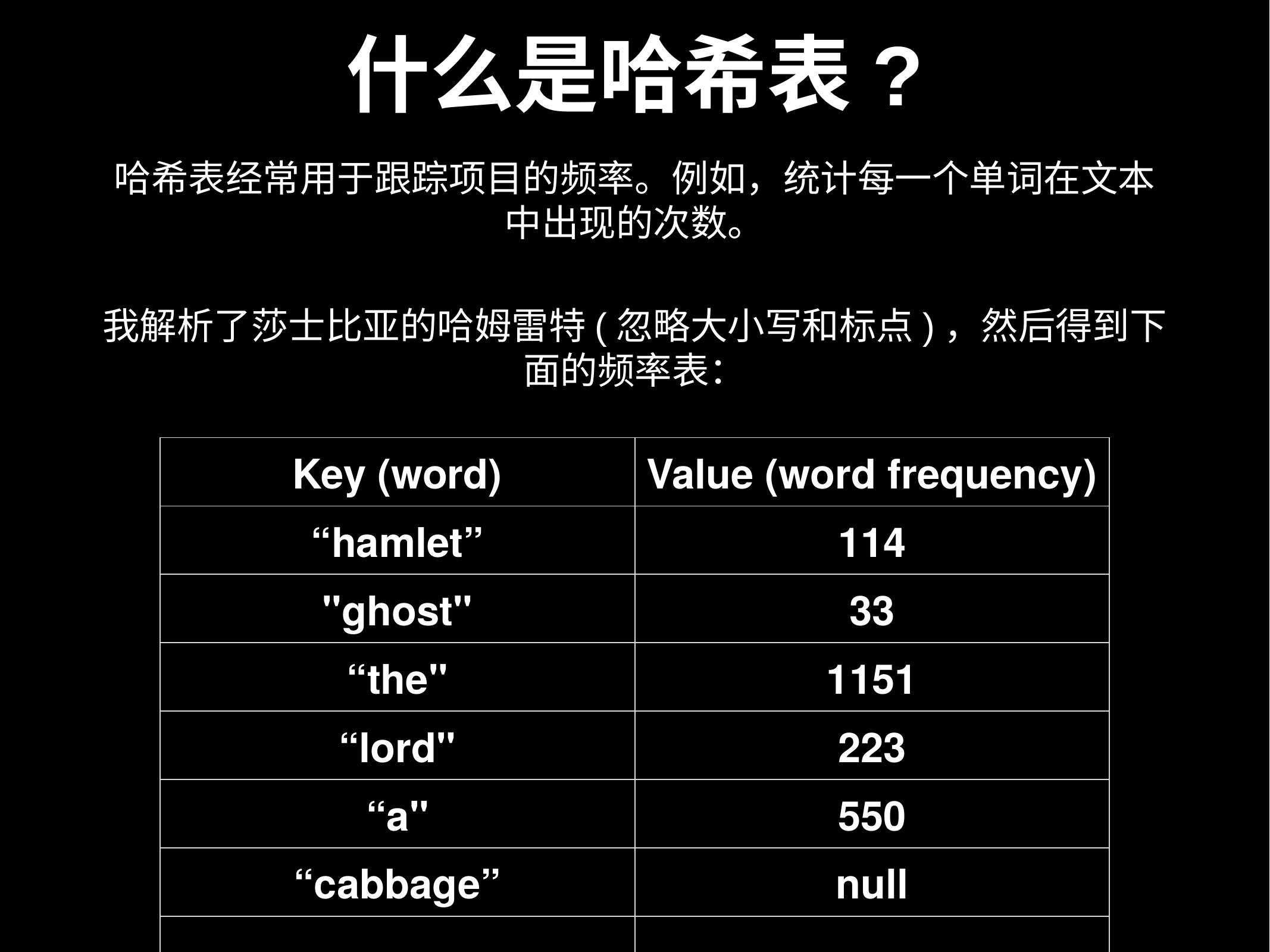

# 什么是哈希表?
哈希表经常用于跟踪项目的频率。例如，统计每一个单词在文本中出现的次数。
我解析了莎士比亚的哈姆雷特(忽略大小写和标点)，然后得到下面的频率表：
| Key (word) | Value (word frequency) |
| --- | --- |
| “hamlet” | 114 |
| "ghost" | 33 |
| “the" | 1151 |
| “lord" | 223 |
| “a" | 550 |
| “cabbage” | null |
| … | … |